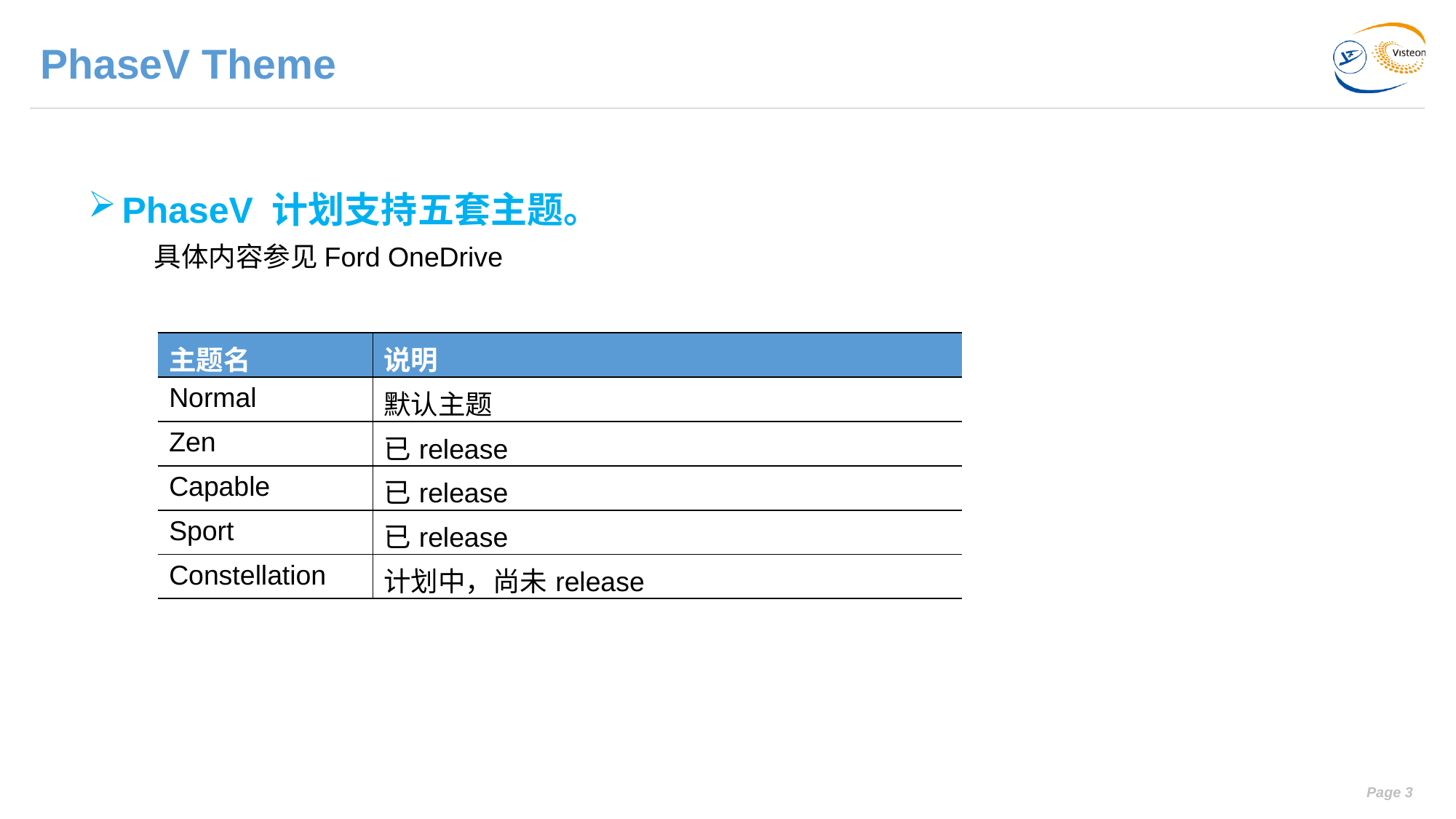

# PhaseV Theme
PhaseV 计划支持五套主题。
       具体内容参见Ford OneDrive
| 主题名 | 说明 |
| --- | --- |
| Normal | 默认主题 |
| Zen | 已release |
| Capable | 已release |
| Sport | 已release |
| Constellation | 计划中，尚未release |